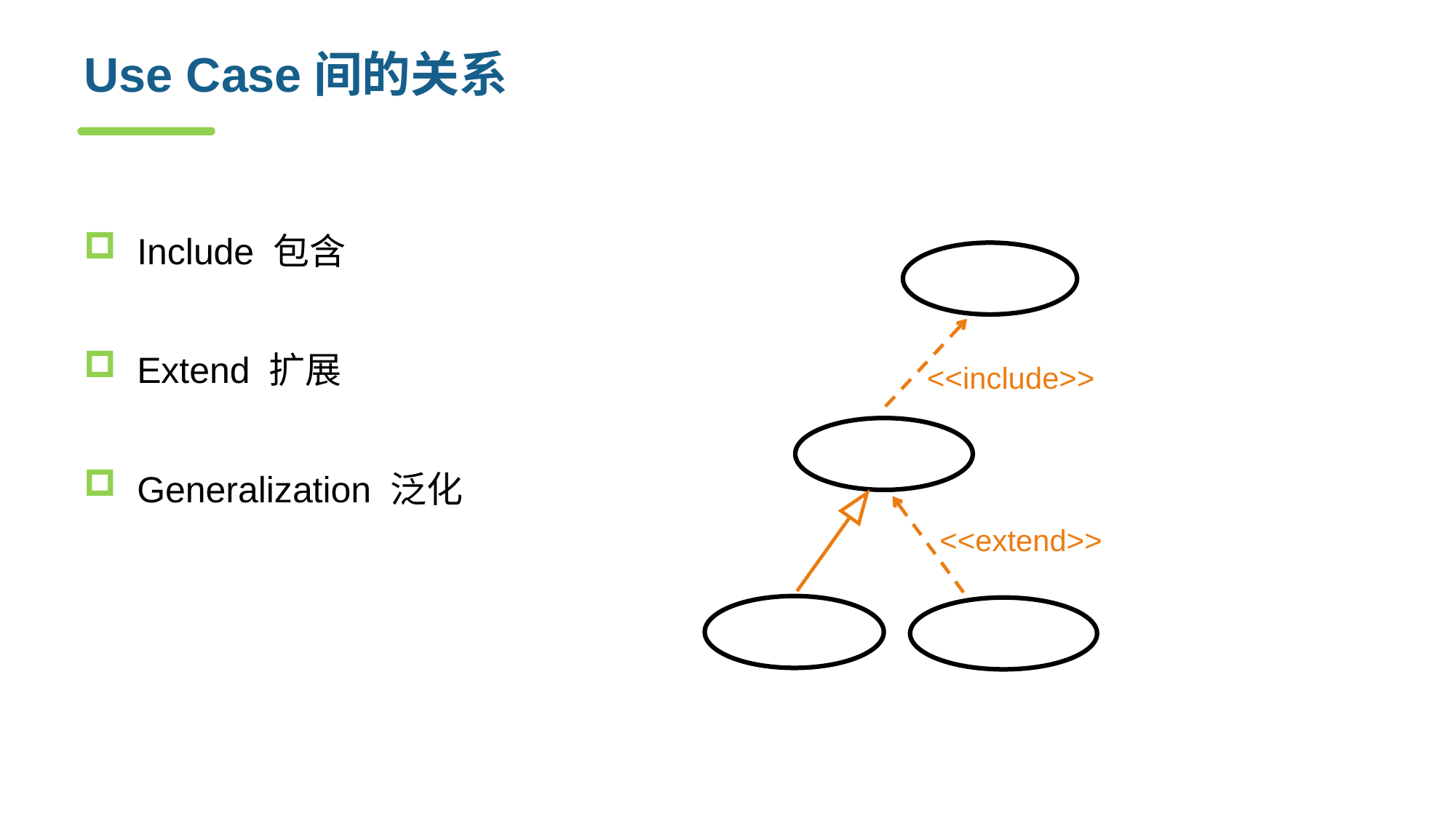

# Use Case间的关系

Include 包含

Extend 扩展

Generalization 泛化

<<include>>

<<extend>>

79